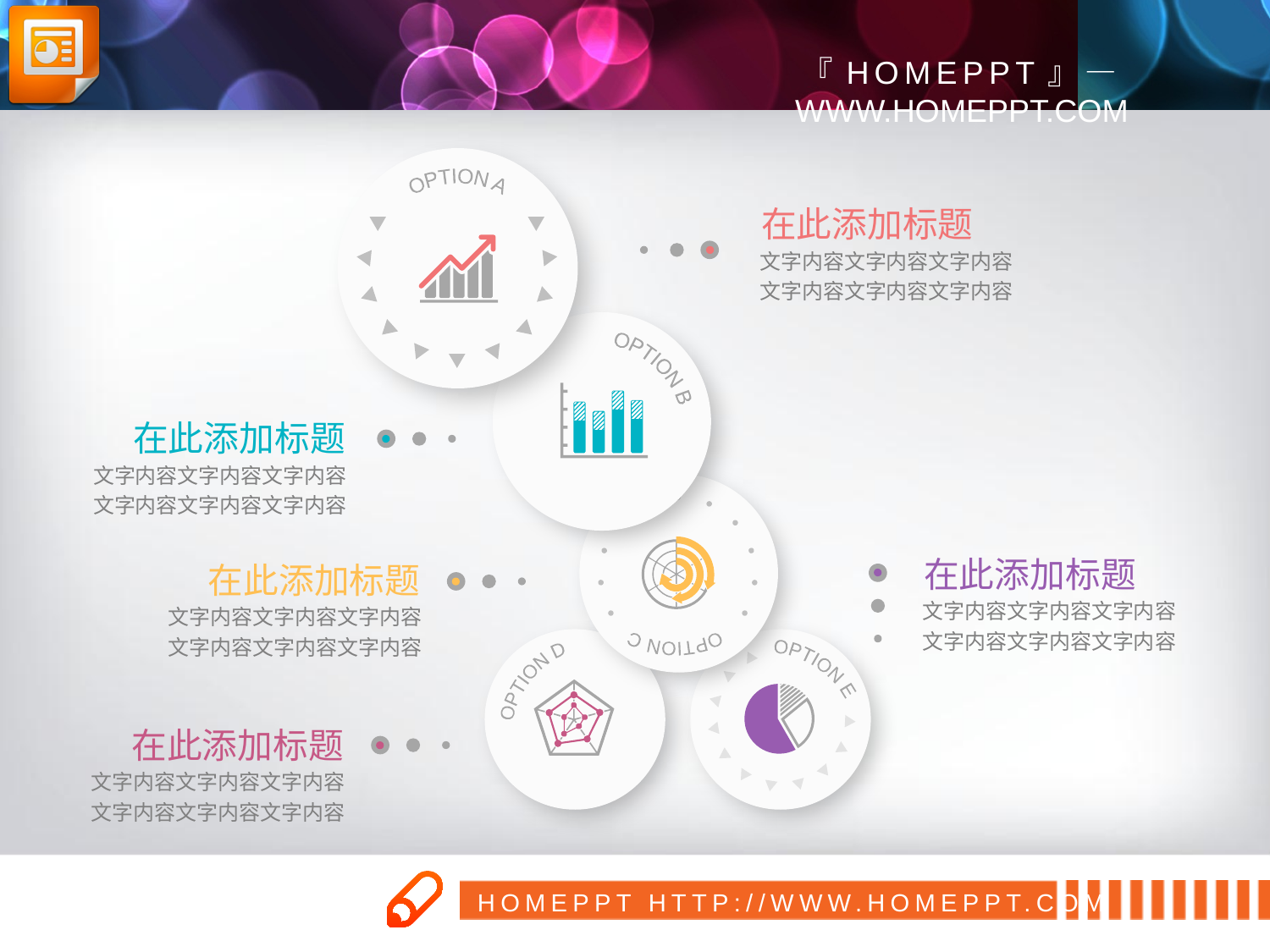

OPTION A

在此添加标题
文字内容文字内容文字内容
文字内容文字内容文字内容

OPTION B

在此添加标题
文字内容文字内容文字内容
文字内容文字内容文字内容

OPTION C

在此添加标题
文字内容文字内容文字内容
文字内容文字内容文字内容
在此添加标题
文字内容文字内容文字内容
文字内容文字内容文字内容

OPTION D

OPTION E

在此添加标题
文字内容文字内容文字内容
文字内容文字内容文字内容